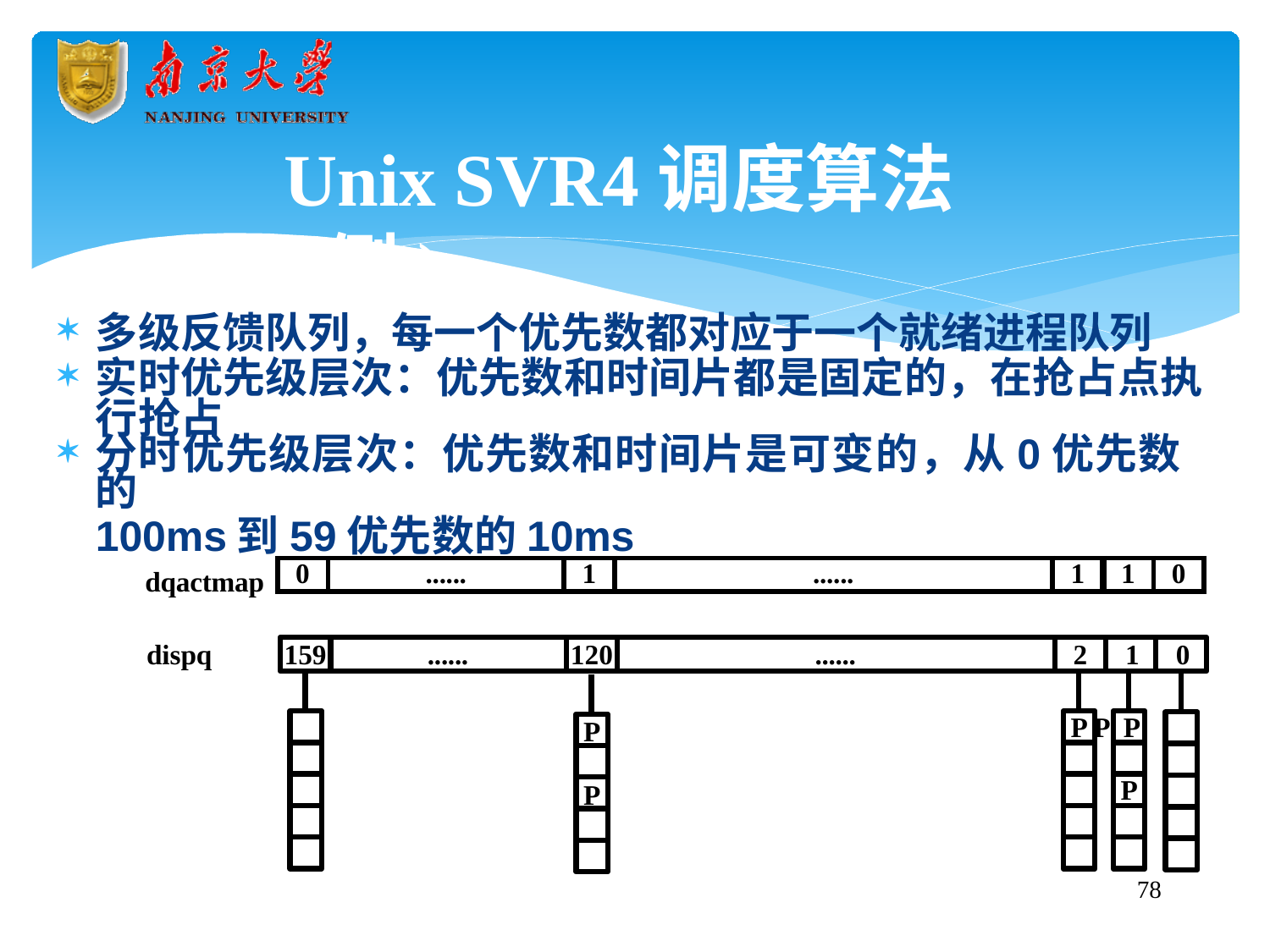

# Unix SVR4调度算法(例)
多级反馈队列，每一个优先数都对应于一个就绪进程队列
实时优先级层次：优先数和时间片都是固定的，在抢占点执 行抢占
分时优先级层次：优先数和时间片是可变的，从0优先数的
100ms到59优先数的10ms
| 0 | ...... | 1 | ...... | 1 | 1 | 0 |
| --- | --- | --- | --- | --- | --- | --- |
dqactmap
dispq
159
......
120
......
2	1	0

P P  P  P

P  P

78